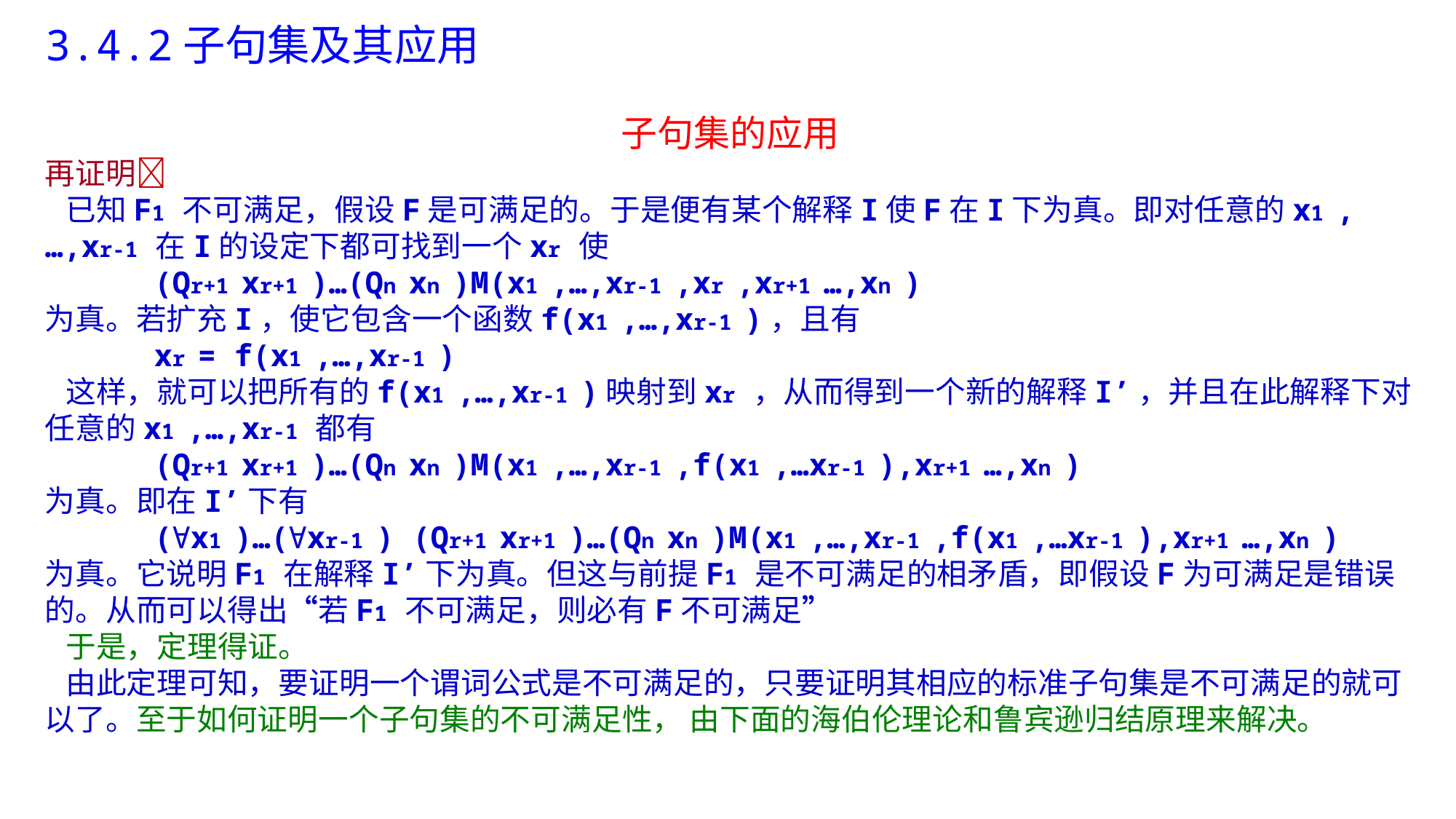

# 3.4.2子句集及其应用
子句集的应用
再证明⇐
  已知F1 不可满足，假设F是可满足的。于是便有某个解释I使F在I下为真。即对任意的x1 ,…,xr-1 在I的设定下都可找到一个xr 使
	(Qr+1 xr+1 )…(Qn xn )M(x1 ,…,xr-1 ,xr ,xr+1 …,xn )
为真。若扩充I，使它包含一个函数f(x1 ,…,xr-1 )，且有
	xr = f(x1 ,…,xr-1 )
  这样，就可以把所有的f(x1 ,…,xr-1 )映射到xr ，从而得到一个新的解释I’，并且在此解释下对任意的x1 ,…,xr-1 都有
	(Qr+1 xr+1 )…(Qn xn )M(x1 ,…,xr-1 ,f(x1 ,…xr-1 ),xr+1 …,xn )
为真。即在I’下有
	(∀x1 )…(∀xr-1 ) (Qr+1 xr+1 )…(Qn xn )M(x1 ,…,xr-1 ,f(x1 ,…xr-1 ),xr+1 …,xn )
为真。它说明F1 在解释I’下为真。但这与前提F1 是不可满足的相矛盾，即假设F为可满足是错误的。从而可以得出“若F1 不可满足，则必有F不可满足”
  于是，定理得证。
  由此定理可知，要证明一个谓词公式是不可满足的，只要证明其相应的标准子句集是不可满足的就可以了。至于如何证明一个子句集的不可满足性， 由下面的海伯伦理论和鲁宾逊归结原理来解决。
70